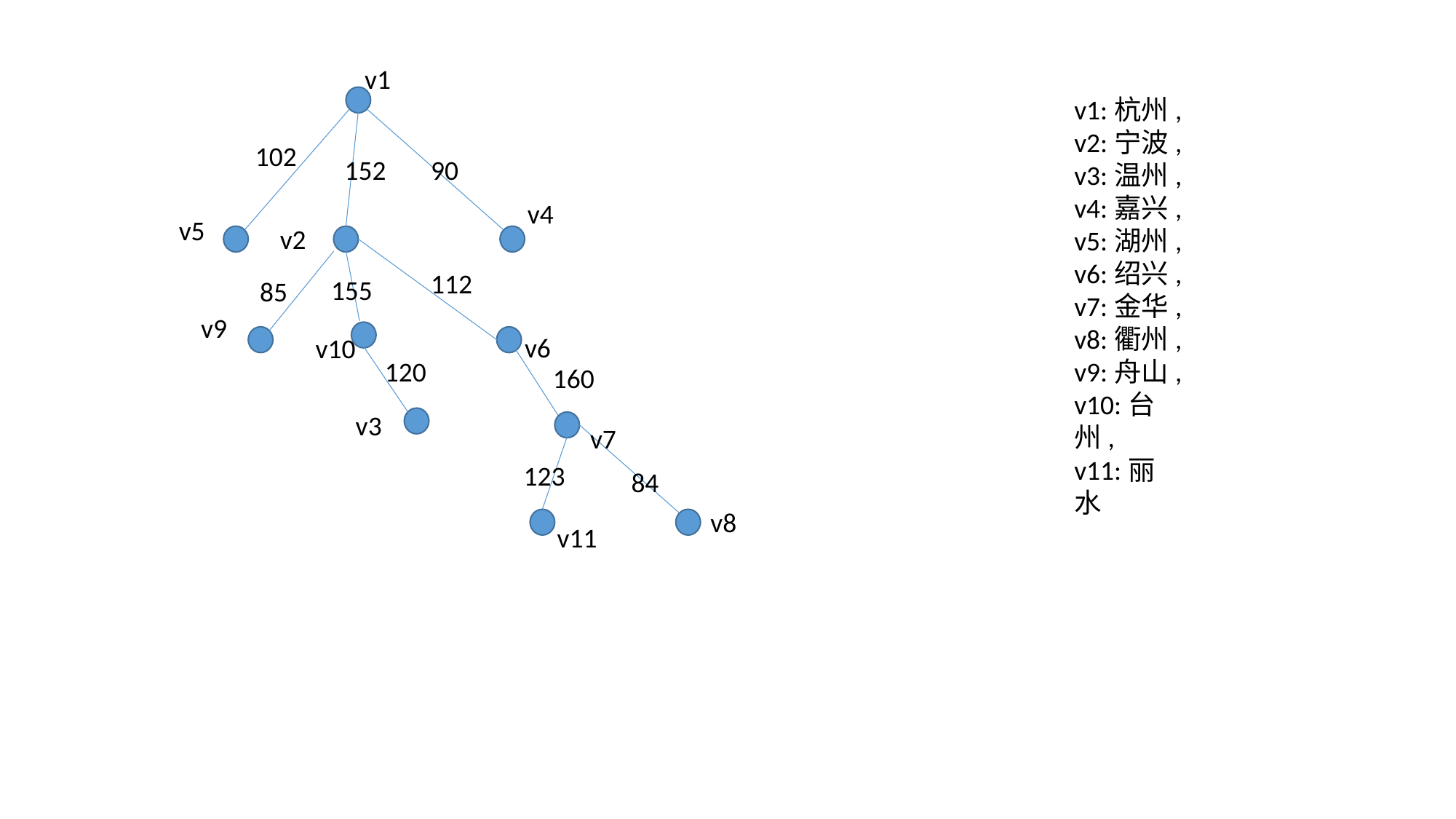

v1

v1:杭州,
v2:宁波,
v3:温州,
v4:嘉兴,
v5:湖州,
v6:绍兴,
v7:金华,
v8:衢州,
v9:舟山,
v10:台州,
v11:丽水
102
152
90
v4
v5
v2

112
155
85
v9

v6
v10

120
160
v3

v7
123
84
v8

v11